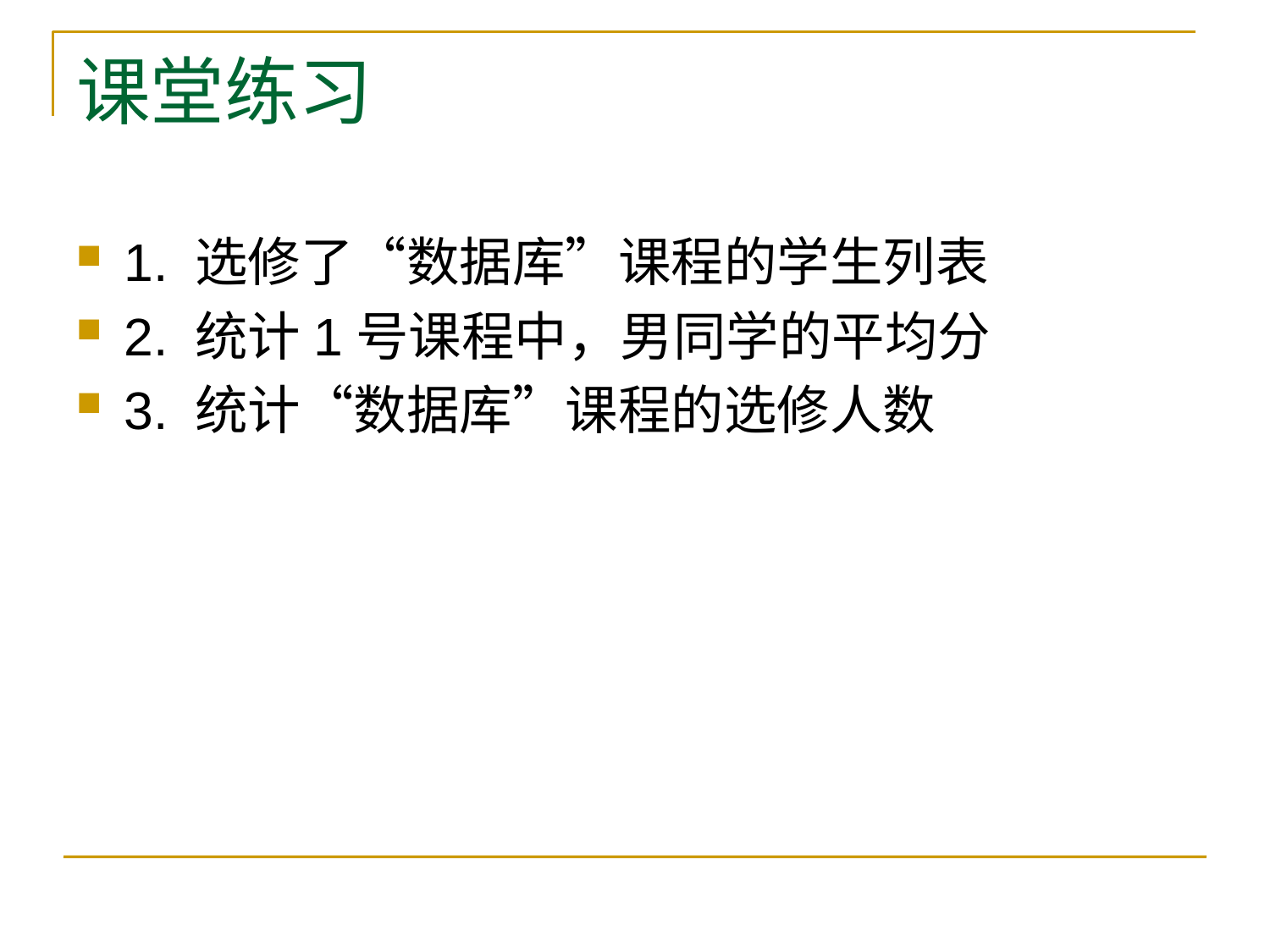

# 课堂练习
1. 选修了“数据库”课程的学生列表
2. 统计1号课程中，男同学的平均分
3. 统计“数据库”课程的选修人数